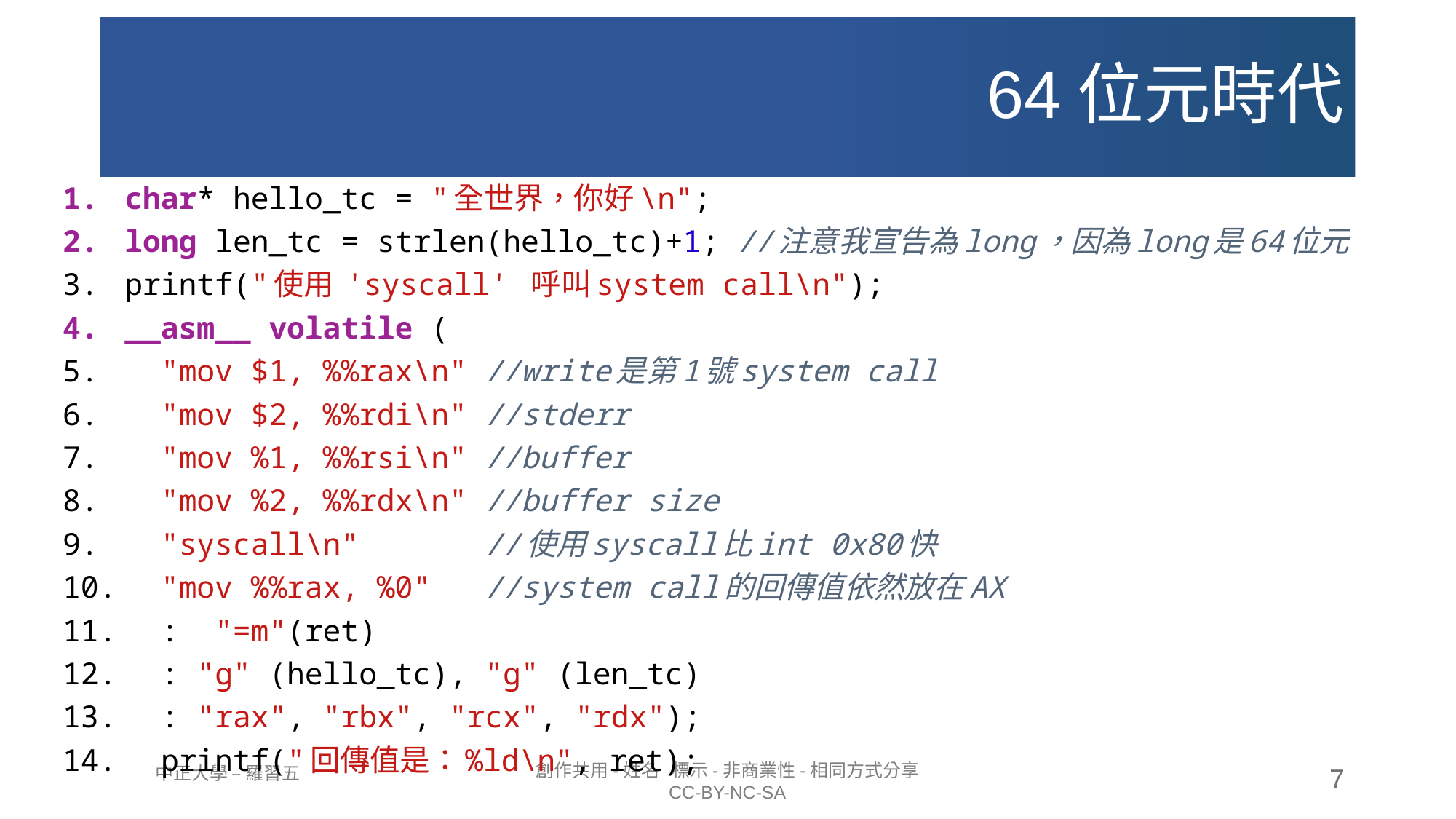

# 64位元時代
char* hello_tc = "全世界，你好\n";
long len_tc = strlen(hello_tc)+1; //注意我宣告為long，因為long是64位元
printf("使用 'syscall' 呼叫system call\n");
__asm__ volatile (
  "mov $1, %%rax\n" //write是第1號system call
  "mov $2, %%rdi\n" //stderr
  "mov %1, %%rsi\n" //buffer
  "mov %2, %%rdx\n" //buffer size
  "syscall\n"       //使用syscall比int 0x80快
  "mov %%rax, %0"   //system call的回傳值依然放在AX
  :  "=m"(ret)
  : "g" (hello_tc), "g" (len_tc)
  : "rax", "rbx", "rcx", "rdx");
  printf("回傳值是：%ld\n", ret);